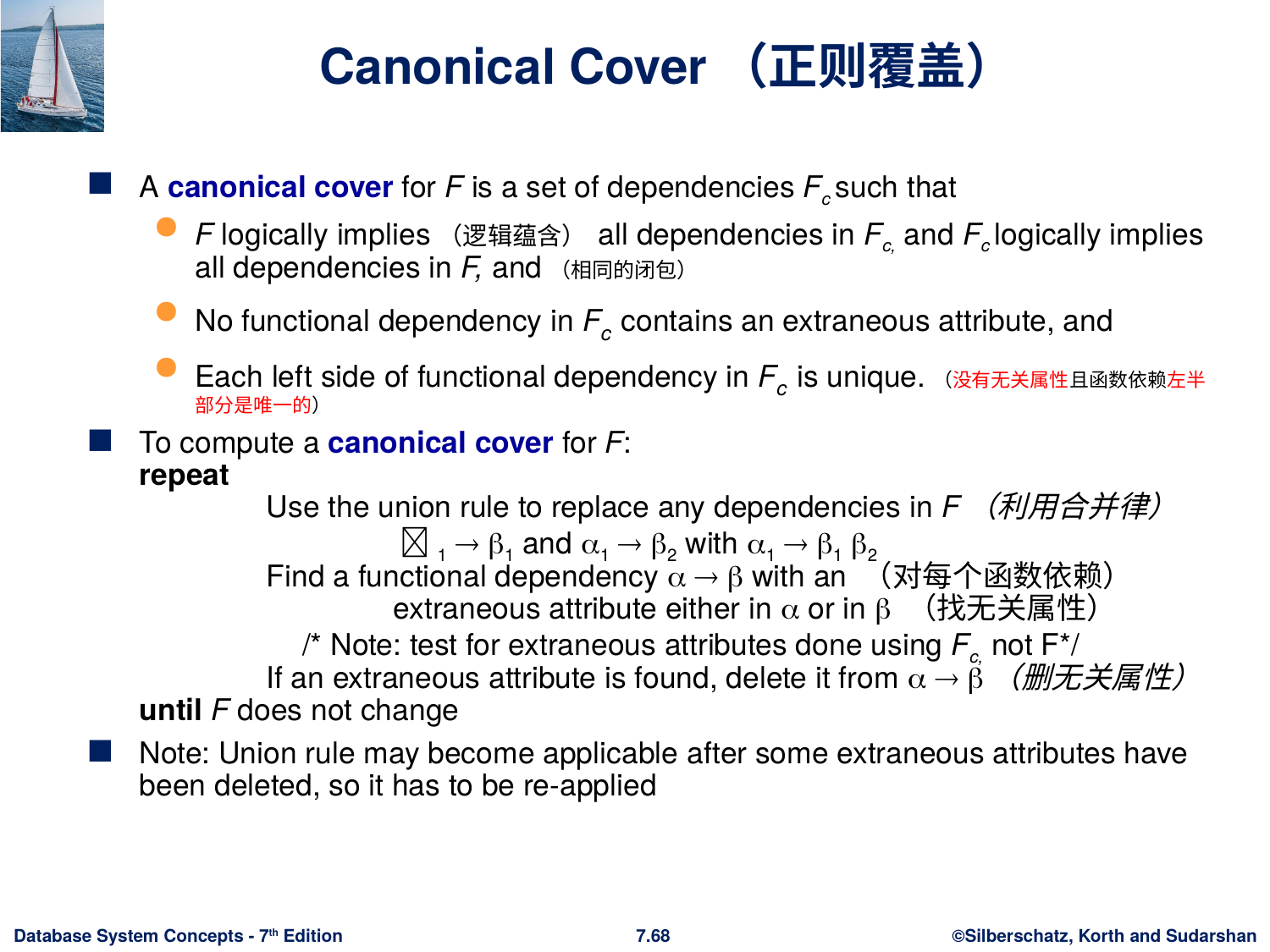

# Canonical Cover（正则覆盖）
A canonical cover for F is a set of dependencies Fc such that
F logically implies（逻辑蕴含） all dependencies in Fc, and Fc logically implies all dependencies in F, and（相同的闭包）
No functional dependency in Fc contains an extraneous attribute, and
Each left side of functional dependency in Fc is unique.（没有无关属性且函数依赖左半部分是唯一的）
To compute a canonical cover for F:
repeat
	Use the union rule to replace any dependencies in F（利用合并律）
		 α1 → β1 and α1 → β2 with α1 → β1 β2
	Find a functional dependency α → β with an （对每个函数依赖）
		extraneous attribute either in α or in β （找无关属性）
                       /* Note: test for extraneous attributes done using Fc, not F*/
 	If an extraneous attribute is found, delete it from α → β（删无关属性）
until F does not change
Note: Union rule may become applicable after some extraneous attributes have been deleted, so it has to be re-applied